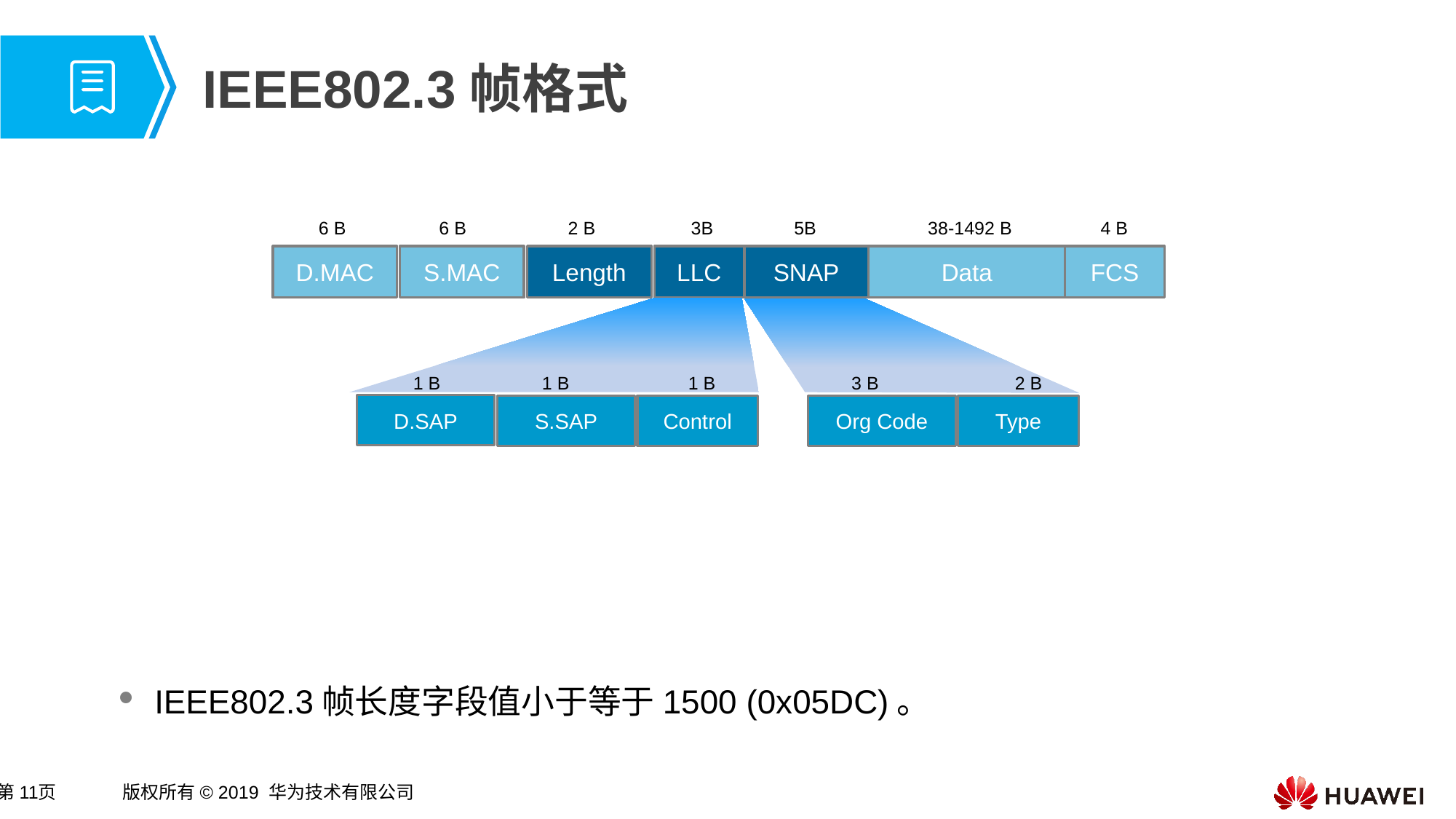

# IEEE802.3帧格式

IEEE802.3帧长度字段值小于等于1500 (0x05DC)。

6 B
6 B
2 B
3B
5B
38-1492 B
4 B
S.MAC
Length
LLC
SNAP
FCS
Data
D.MAC

1 B
1 B
1 B
3 B
2 B
D.SAP
S.SAP
Control
Org Code
Type